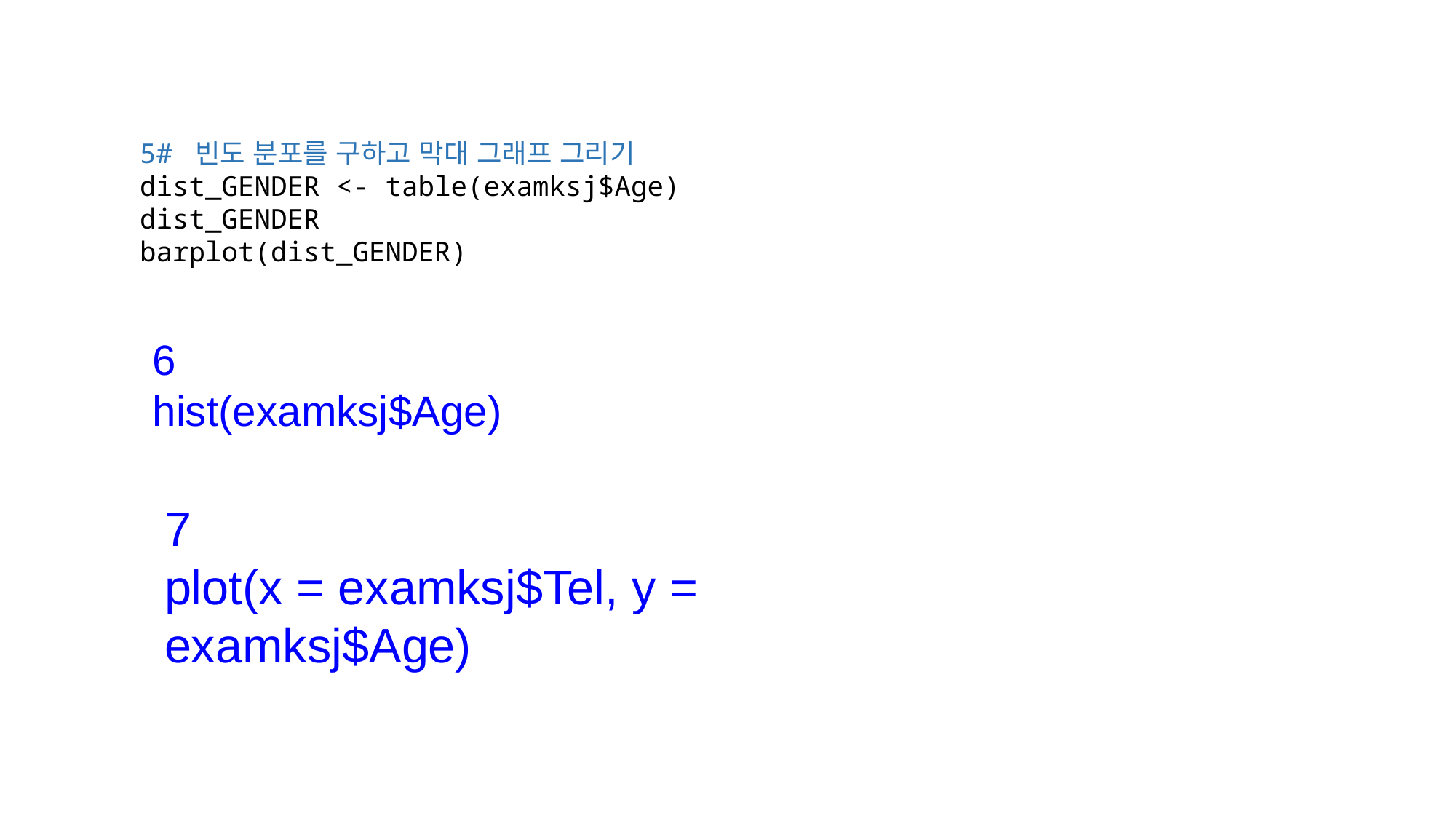

5# 빈도 분포를 구하고 막대 그래프 그리기
dist_GENDER <- table(examksj$Age)
dist_GENDER
barplot(dist_GENDER)
6
hist(examksj$Age)
7
plot(x = examksj$Tel, y = examksj$Age)